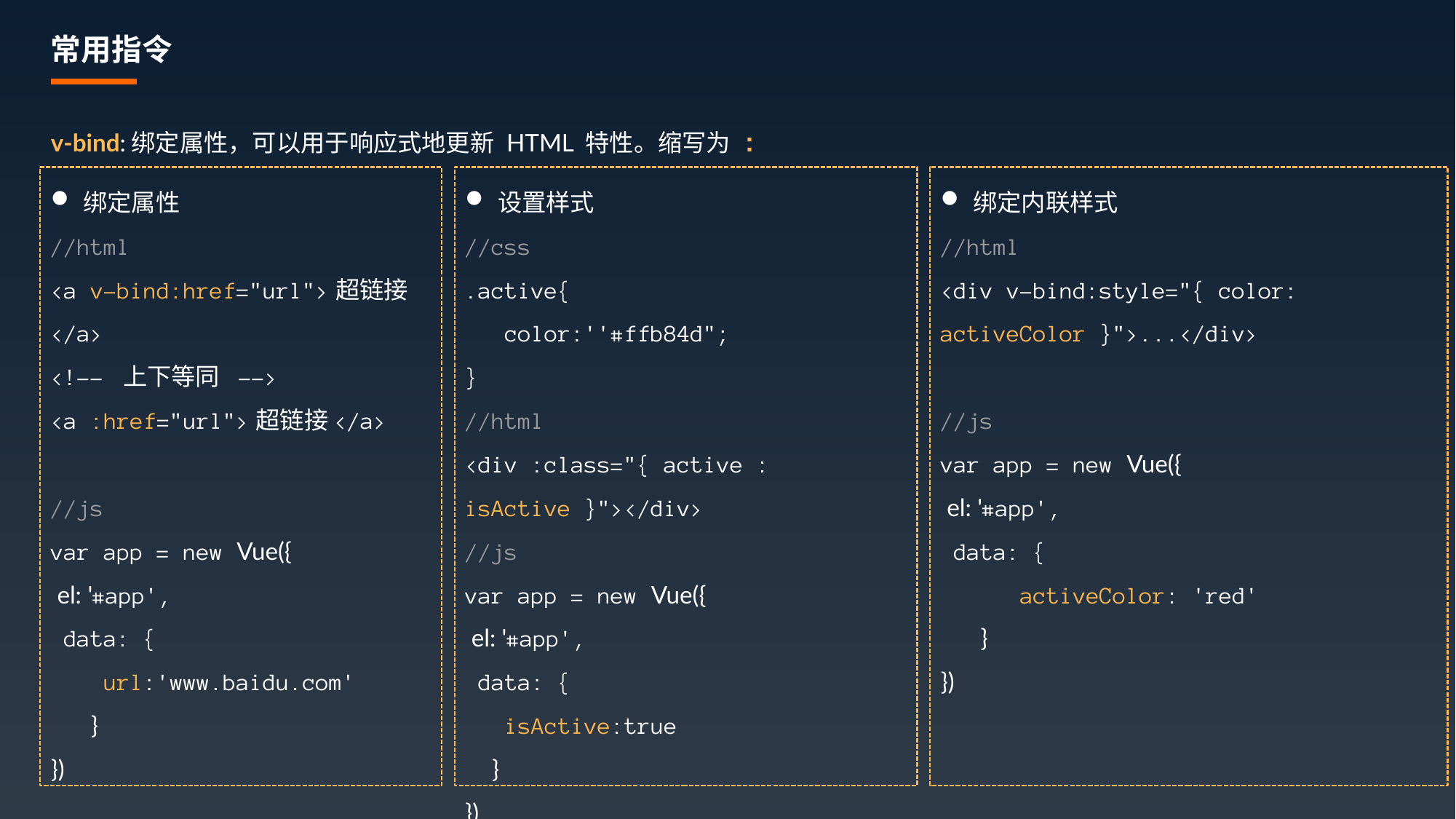

常用指令

v-bind:绑定属性，可以用于响应式地更新 HTML 特性。缩写为 :

绑定属性
//html
<a v-bind:href="url">超链接</a>
<!-- 上下等同 -->
<a :href="url">超链接</a>

//js
var app = new Vue({
 el: '#app',
 data: {
    url:'www.baidu.com'
   }
})

设置样式
//css
.active{
   color:''#ffb84d";
}
//html
<div :class="{ active : isActive }"></div>
//js
var app = new Vue({
 el: '#app',
 data: {
   isActive:true
  }
})

绑定内联样式
//html
<div v-bind:style="{ color: activeColor }">...</div>

//js
var app = new Vue({
 el: '#app',
 data: {
      activeColor: 'red'
   }
})